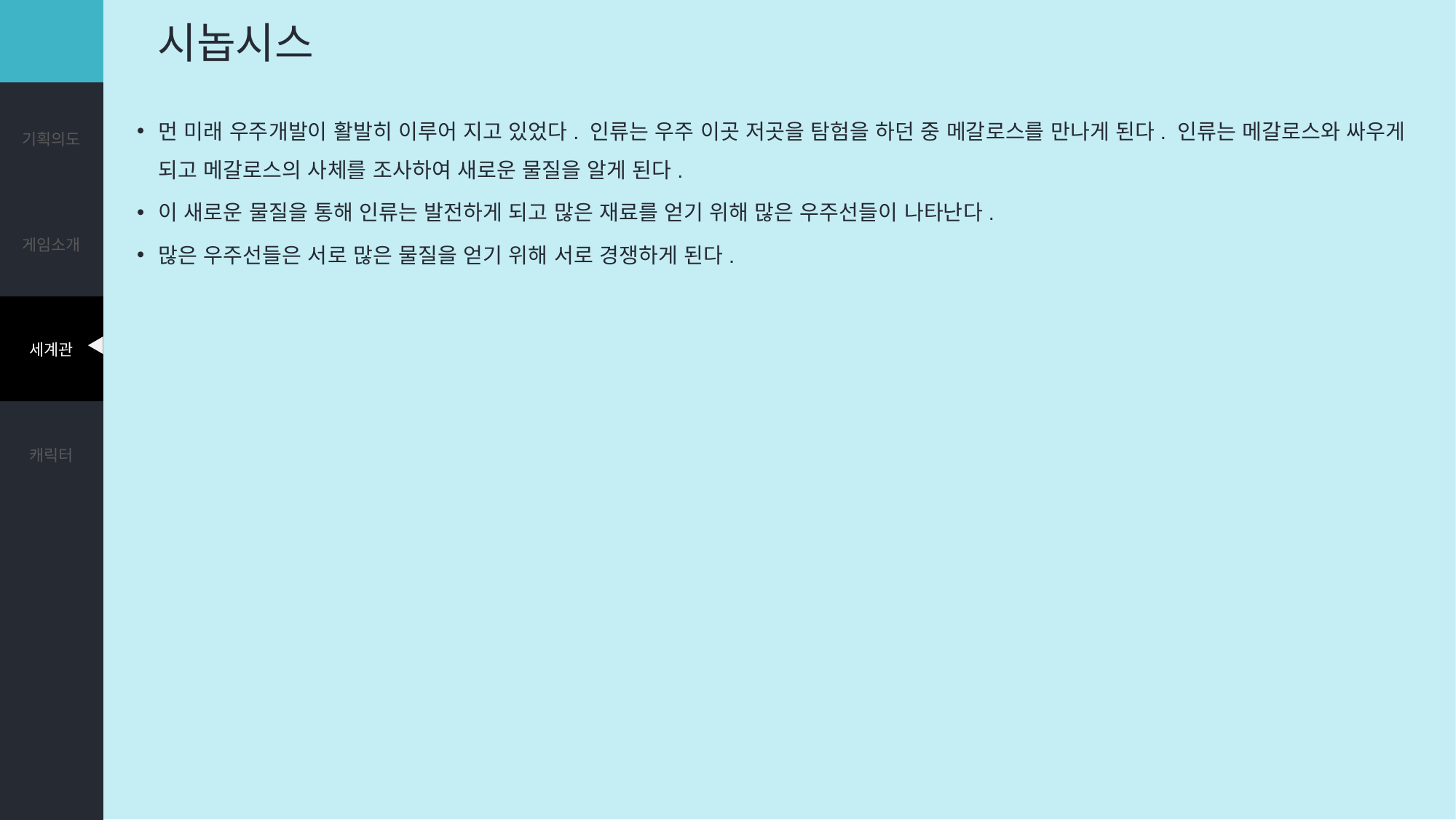

# 시놉시스
먼 미래 우주개발이 활발히 이루어 지고 있었다. 인류는 우주 이곳 저곳을 탐험을 하던 중 메갈로스를 만나게 된다. 인류는 메갈로스와 싸우게 되고 메갈로스의 사체를 조사하여 새로운 물질을 알게 된다.
이 새로운 물질을 통해 인류는 발전하게 되고 많은 재료를 얻기 위해 많은 우주선들이 나타난다.
많은 우주선들은 서로 많은 물질을 얻기 위해 서로 경쟁하게 된다.